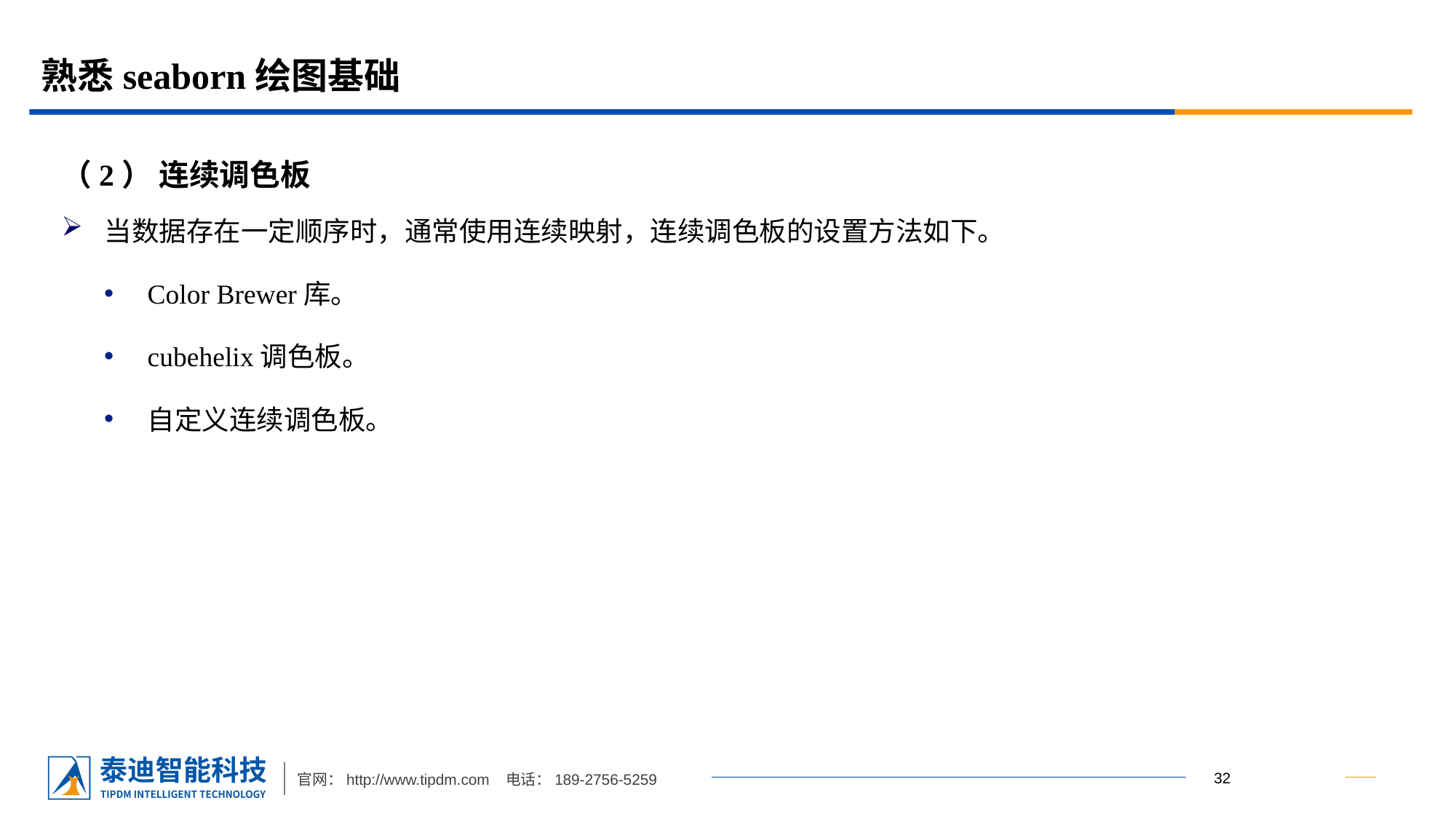

# 熟悉seaborn绘图基础
（2） 连续调色板
当数据存在一定顺序时，通常使用连续映射，连续调色板的设置方法如下。
Color Brewer库。
cubehelix调色板。
自定义连续调色板。